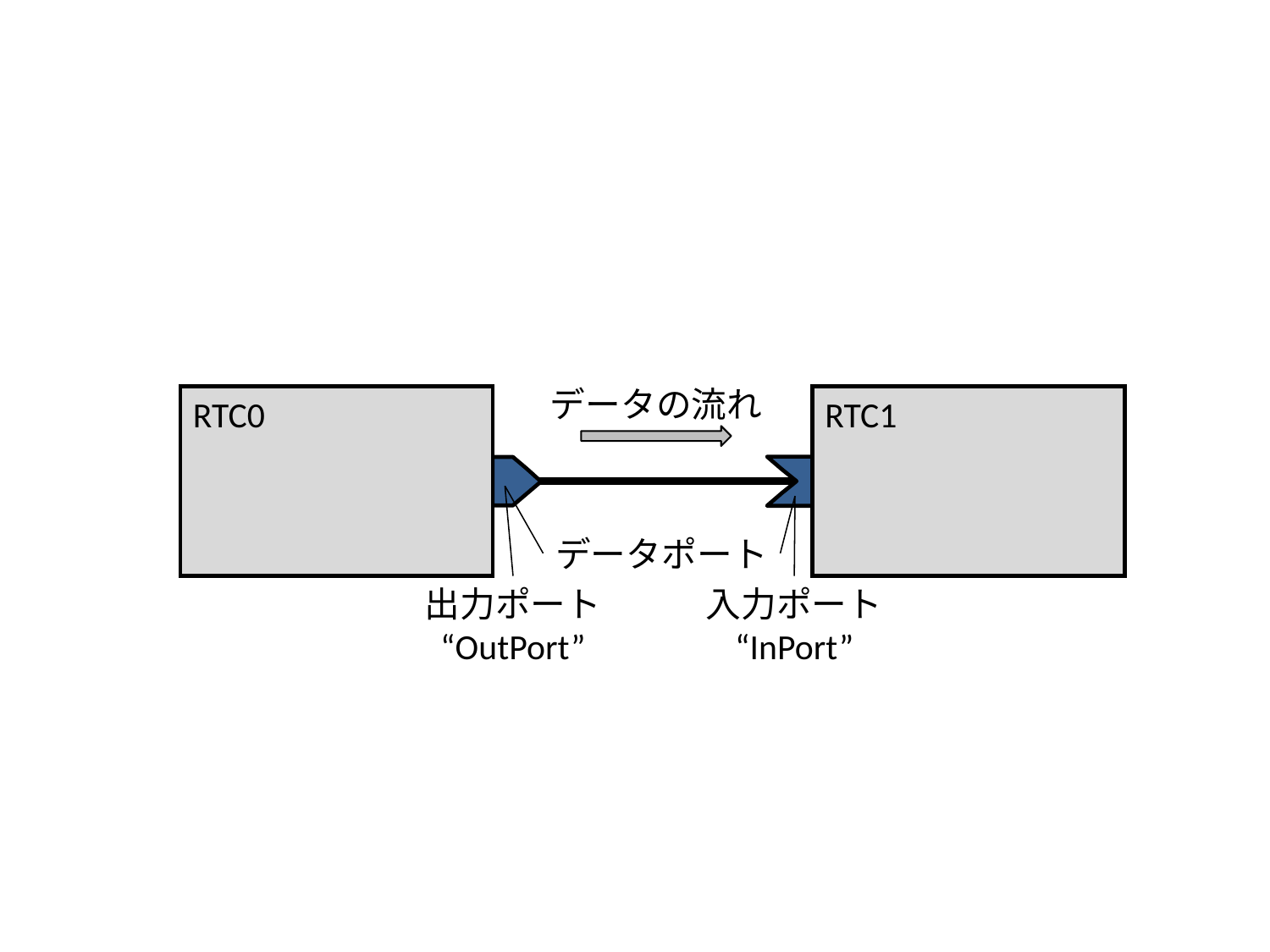

#
データの流れ
RTC0
RTC1

データポート
出力ポート
“OutPort”
入力ポート
“InPort”